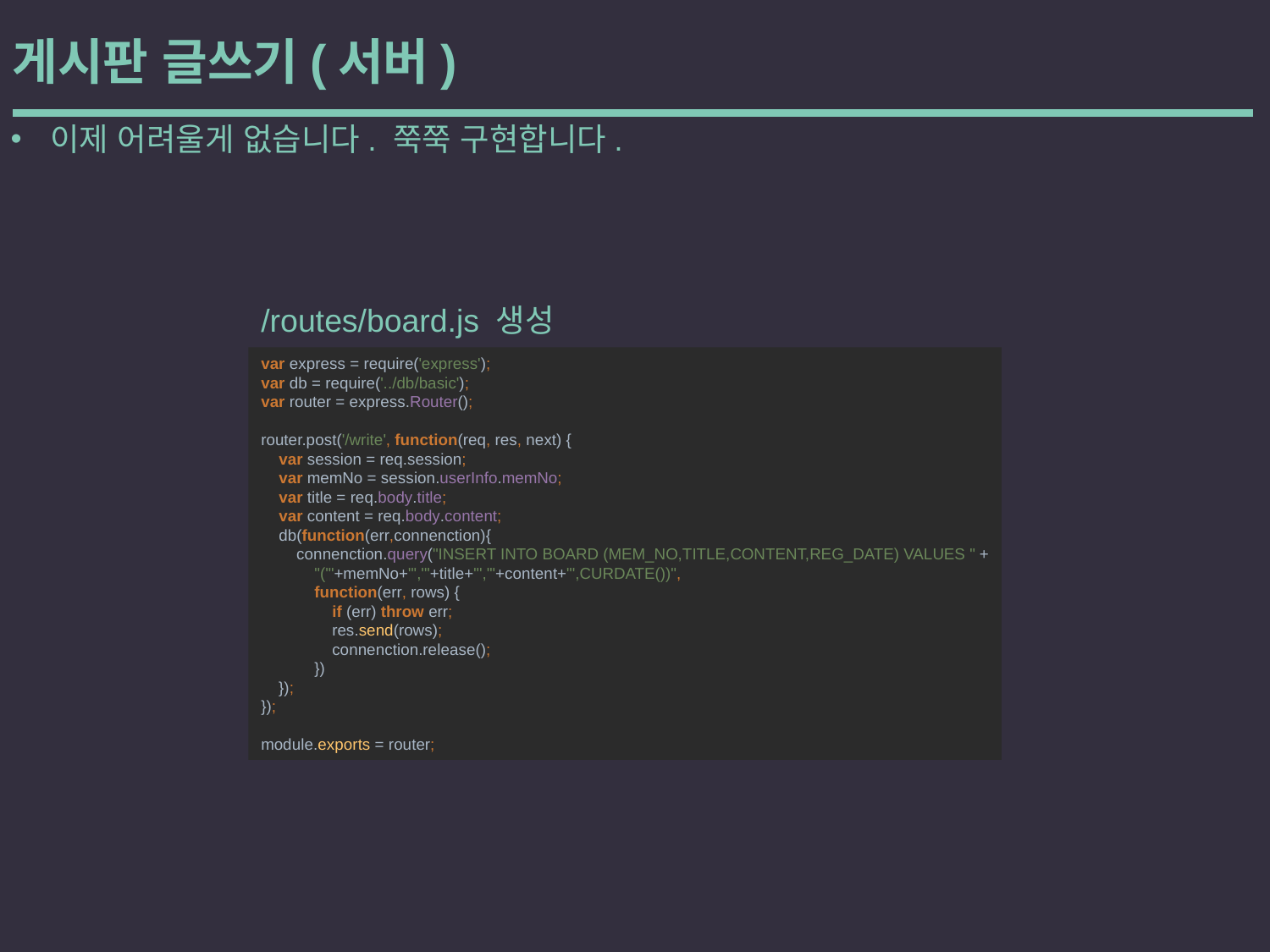

게시판 글쓰기(서버)
이제 어려울게 없습니다. 쭉쭉 구현합니다.
/routes/board.js 생성
var express = require('express');
var db = require('../db/basic');
var router = express.Router();
router.post('/write', function(req, res, next) {
    var session = req.session;
    var memNo = session.userInfo.memNo;
    var title = req.body.title;
    var content = req.body.content;
    db(function(err,connenction){
        connenction.query("INSERT INTO BOARD (MEM_NO,TITLE,CONTENT,REG_DATE) VALUES " +
            "('"+memNo+"','"+title+"','"+content+"',CURDATE())",
            function(err, rows) {
                if (err) throw err;
                res.send(rows);
                connenction.release();
            })
    });
});
module.exports = router;